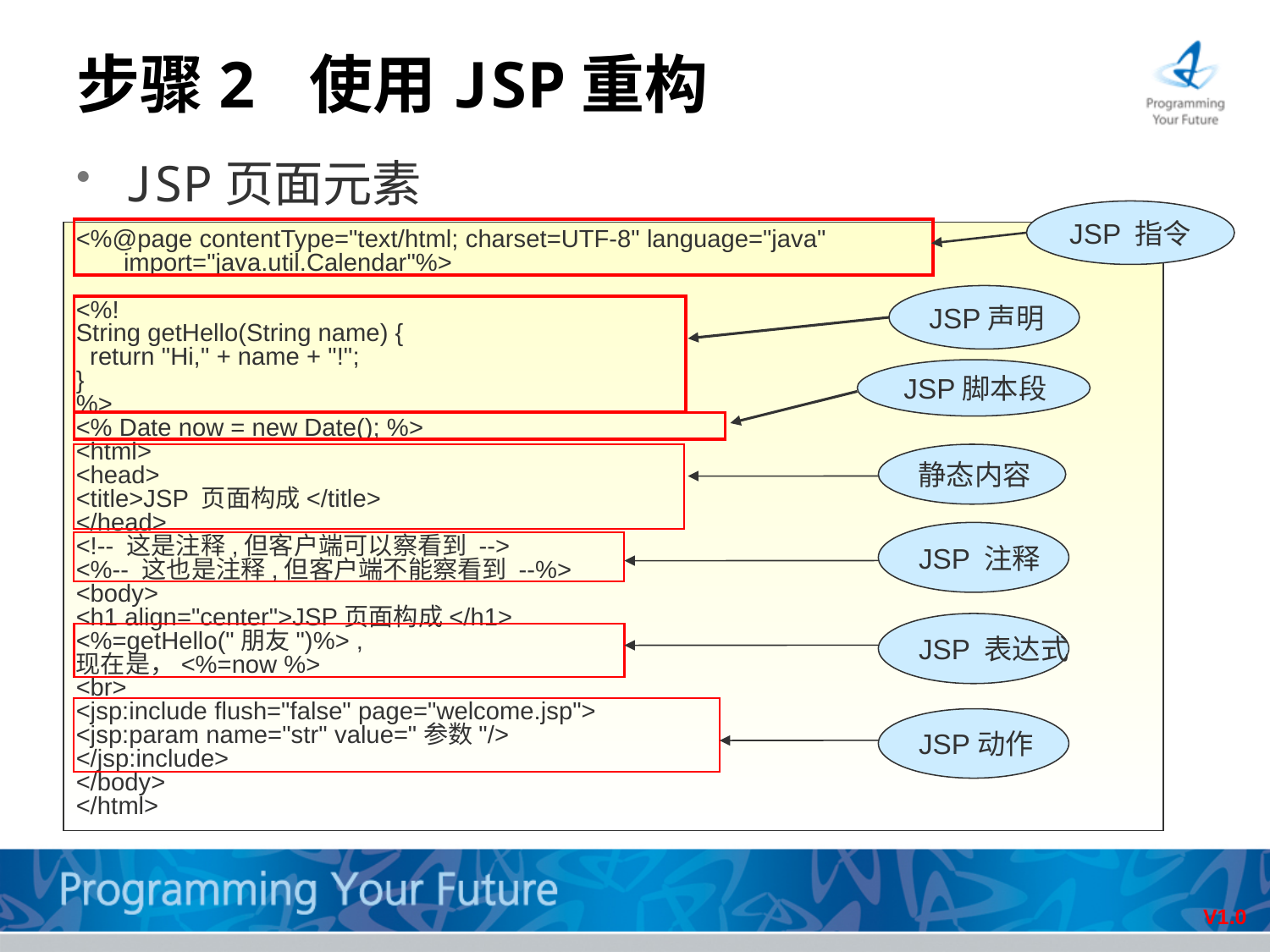

# 步骤2 使用JSP重构
JSP页面元素

JSP 指令

<%@page contentType="text/html; charset=UTF-8" language="java" import="java.util.Calendar"%>

<%!
String getHello(String name) {
  return "Hi," + name + "!";
}
%>
<% Date now = new Date(); %>
<html>
<head>
<title>JSP 页面构成</title>
</head>
<!-- 这是注释,但客户端可以察看到 -->
<%-- 这也是注释,但客户端不能察看到 --%>
<body>
<h1 align="center">JSP页面构成</h1>
<%=getHello("朋友")%> ,
现在是，<%=now %>
<br>
<jsp:include flush="false" page="welcome.jsp">
<jsp:param name="str" value="参数"/>
</jsp:include>
</body>
</html>

JSP声明

JSP脚本段

静态内容

JSP 注释

JSP 表达式

JSP动作